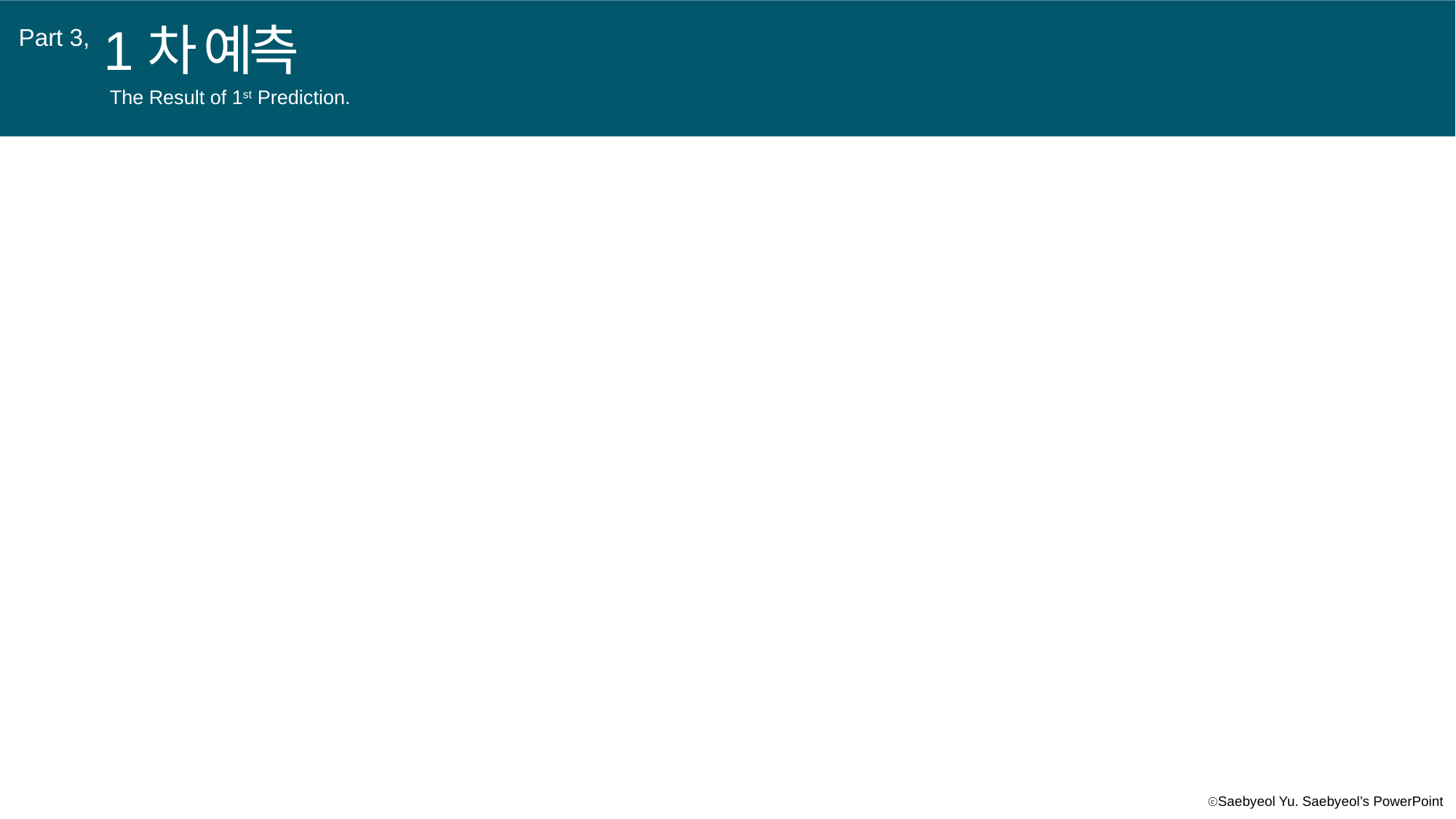

1차 예측
Part 3,
The Result of 1st Prediction.